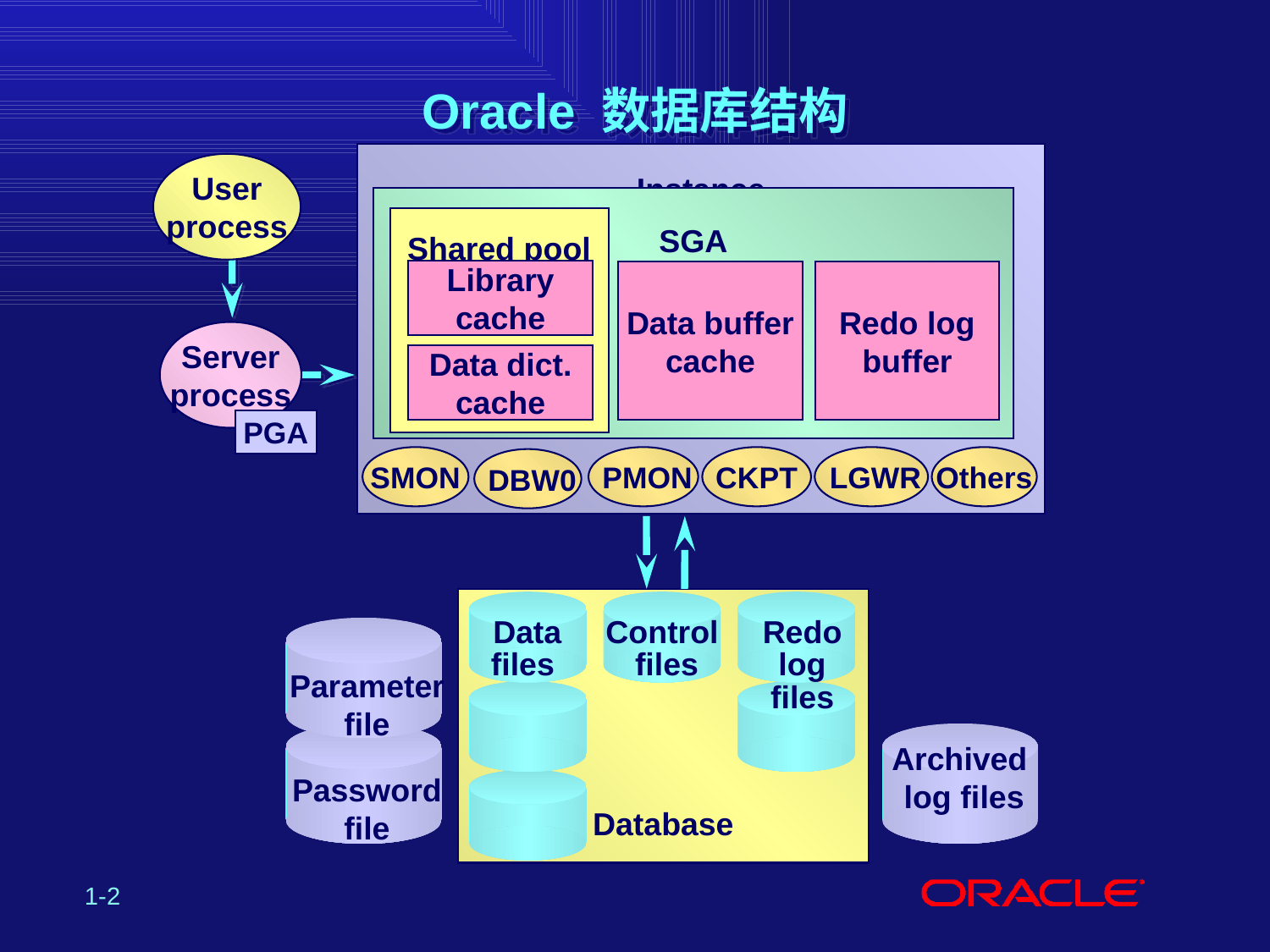

# Oracle 数据库结构
Instance

User
process
SGA

Shared pool

Library
cache
Data dict.
cache

Data buffer
cache
Redo log
buffer
Server
process

PGA
SMON
 PMON
CKPT
 LGWR
Others
 DBW0

Database

Data files
Control
files
Redo log
files

Parameter
file

Archived
log files
Password
file